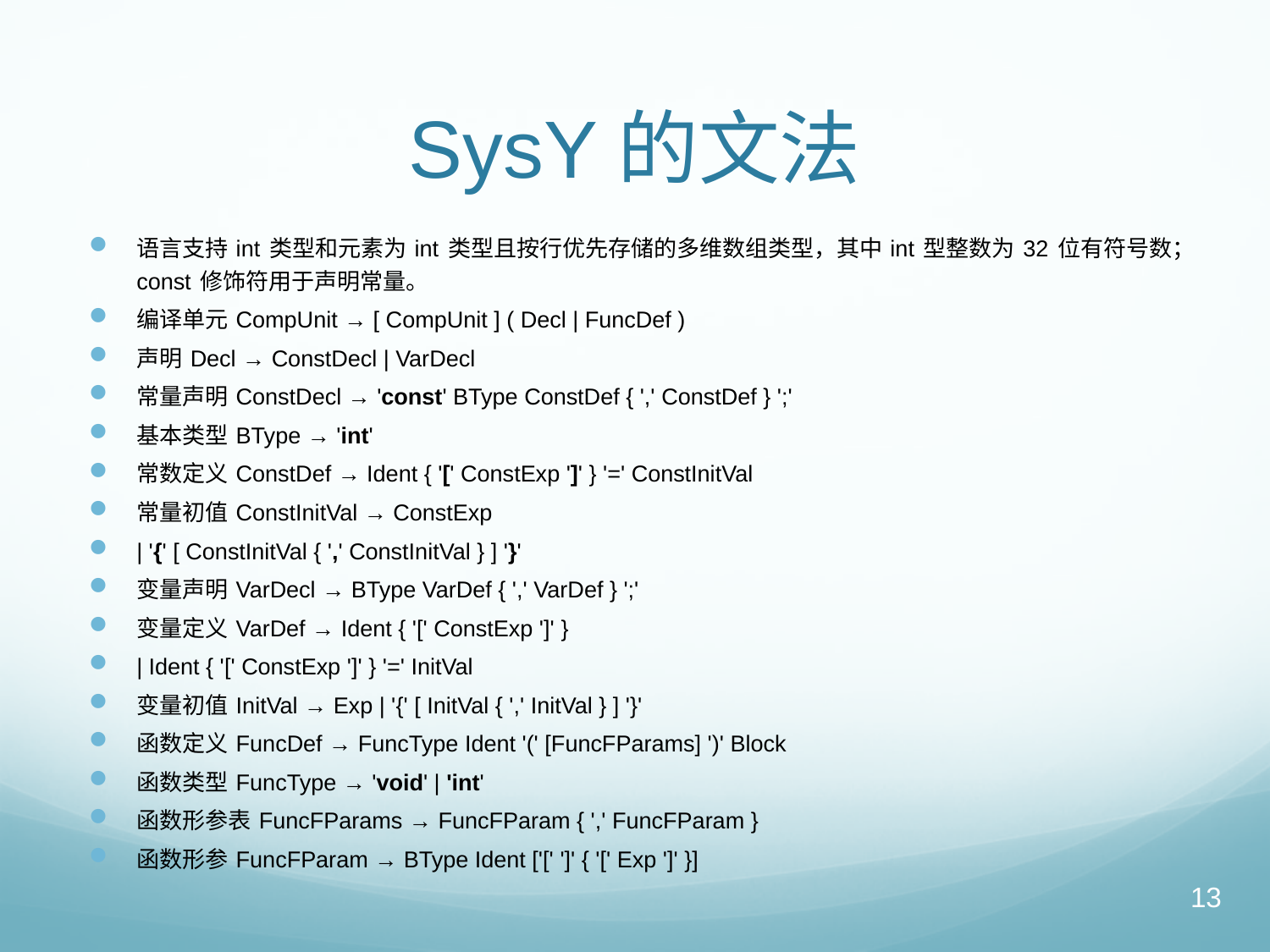

# SysY的文法
语言支持 int 类型和元素为 int 类型且按行优先存储的多维数组类型，其中 int 型整数为 32 位有符号数；const 修饰符用于声明常量。
编译单元 CompUnit → [ CompUnit ] ( Decl | FuncDef )
声明 Decl → ConstDecl | VarDecl
常量声明 ConstDecl → 'const' BType ConstDef { ',' ConstDef } ';'
基本类型 BType → 'int'
常数定义 ConstDef → Ident { '[' ConstExp ']' } '=' ConstInitVal
常量初值 ConstInitVal → ConstExp
| '{' [ ConstInitVal { ',' ConstInitVal } ] '}'
变量声明 VarDecl → BType VarDef { ',' VarDef } ';'
变量定义 VarDef → Ident { '[' ConstExp ']' }
| Ident { '[' ConstExp ']' } '=' InitVal
变量初值 InitVal → Exp | '{' [ InitVal { ',' InitVal } ] '}'
函数定义 FuncDef → FuncType Ident '(' [FuncFParams] ')' Block
函数类型 FuncType → 'void' | 'int'
函数形参表 FuncFParams → FuncFParam { ',' FuncFParam }
函数形参 FuncFParam → BType Ident ['[' ']' { '[' Exp ']' }]
13